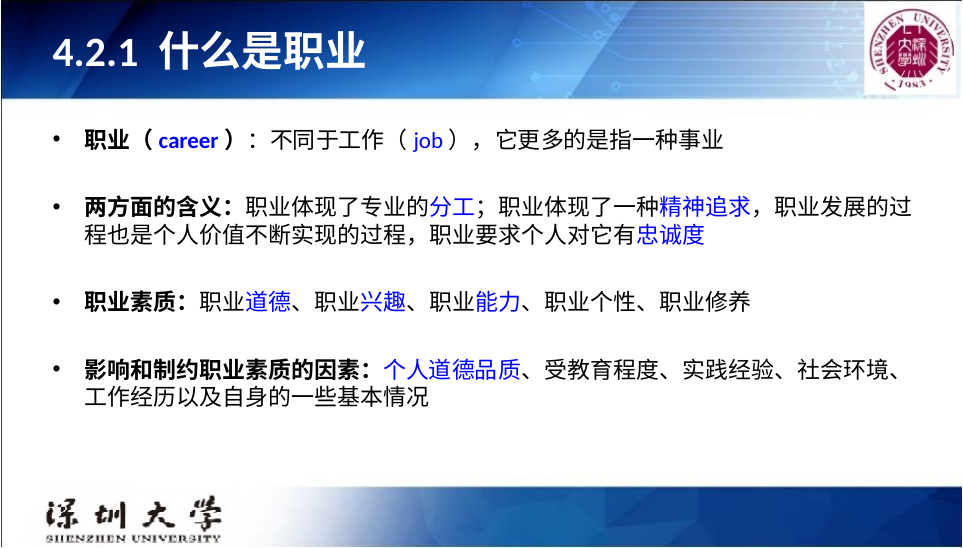

# 4.2.1 什么是职业
职业（career）：不同于工作（job），它更多的是指一种事业

两方面的含义：职业体现了专业的分工；职业体现了一种精神追求，职业发展的过程也是个人价值不断实现的过程，职业要求个人对它有忠诚度

职业素质：职业道德、职业兴趣、职业能力、职业个性、职业修养

影响和制约职业素质的因素：个人道德品质、受教育程度、实践经验、社会环境、工作经历以及自身的一些基本情况
135